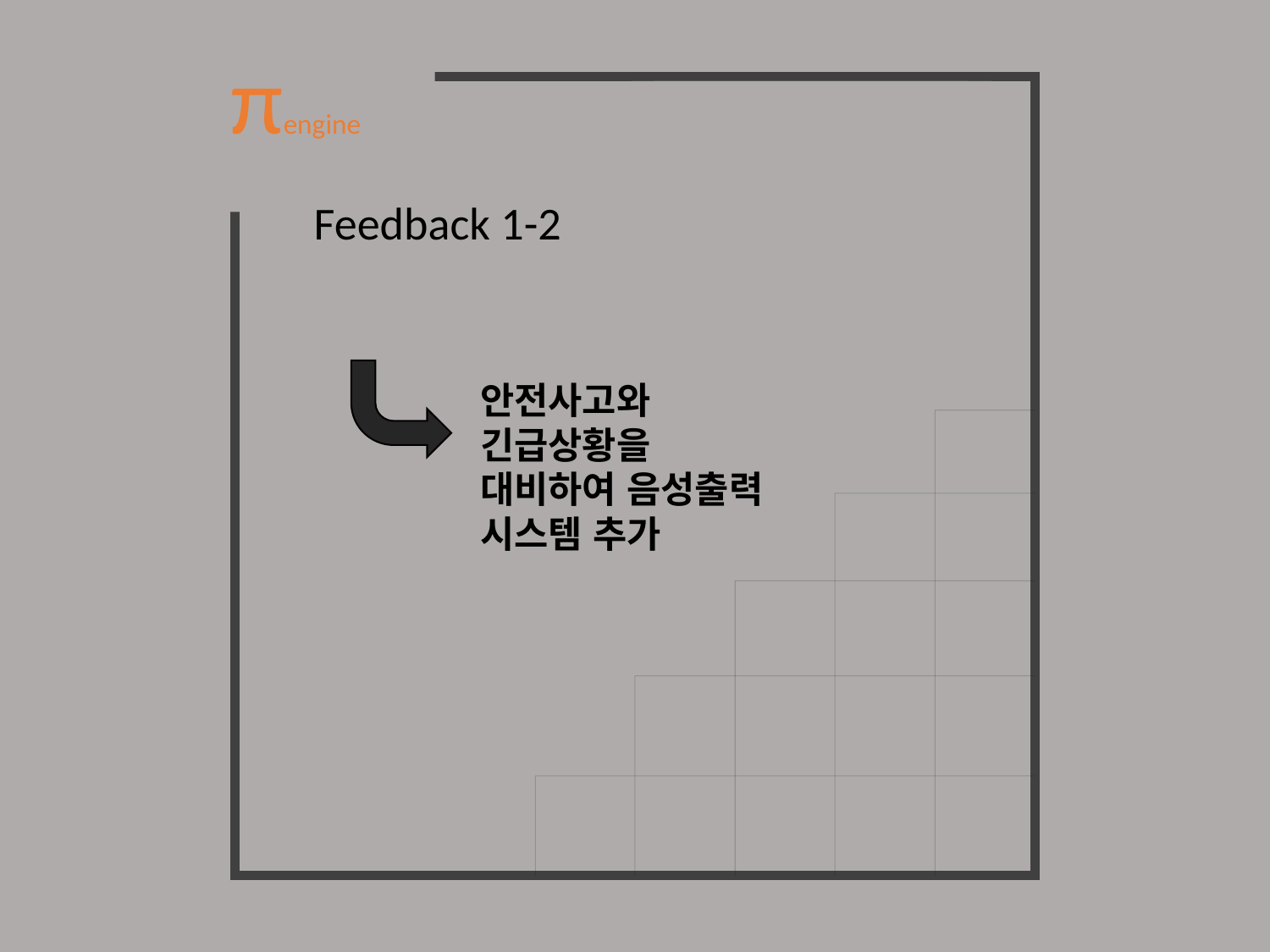

πengine

Feedback 1-2

안전사고와 긴급상황을 대비하여 음성출력 시스템 추가